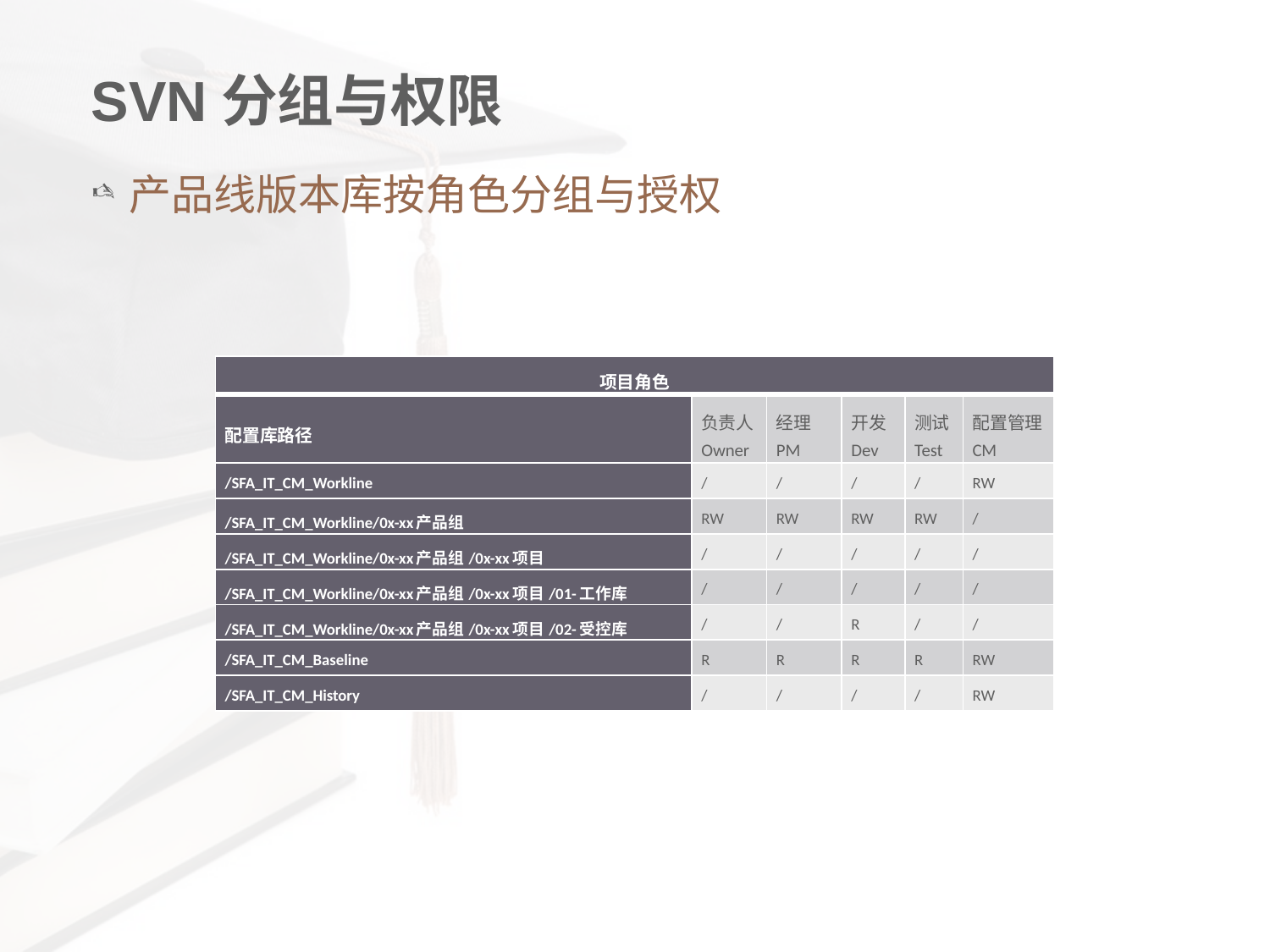

# SVN分组与权限
产品线版本库按角色分组与授权
| 项目角色 |  |  |  |  |  |
| --- | --- | --- | --- | --- | --- |
| 配置库路径 | 负责人 Owner | 经理 PM | 开发 Dev | 测试 Test | 配置管理 CM |
| /SFA\_IT\_CM\_Workline | / | / | / | / | RW |
| /SFA\_IT\_CM\_Workline/0x-xx产品组 | RW | RW | RW | RW | / |
| /SFA\_IT\_CM\_Workline/0x-xx产品组/0x-xx项目 | / | / | / | / | / |
| /SFA\_IT\_CM\_Workline/0x-xx产品组/0x-xx项目/01-工作库 | / | / | / | / | / |
| /SFA\_IT\_CM\_Workline/0x-xx产品组/0x-xx项目/02-受控库 | / | / | R | / | / |
| /SFA\_IT\_CM\_Baseline | R | R | R | R | RW |
| /SFA\_IT\_CM\_History | / | / | / | / | RW |